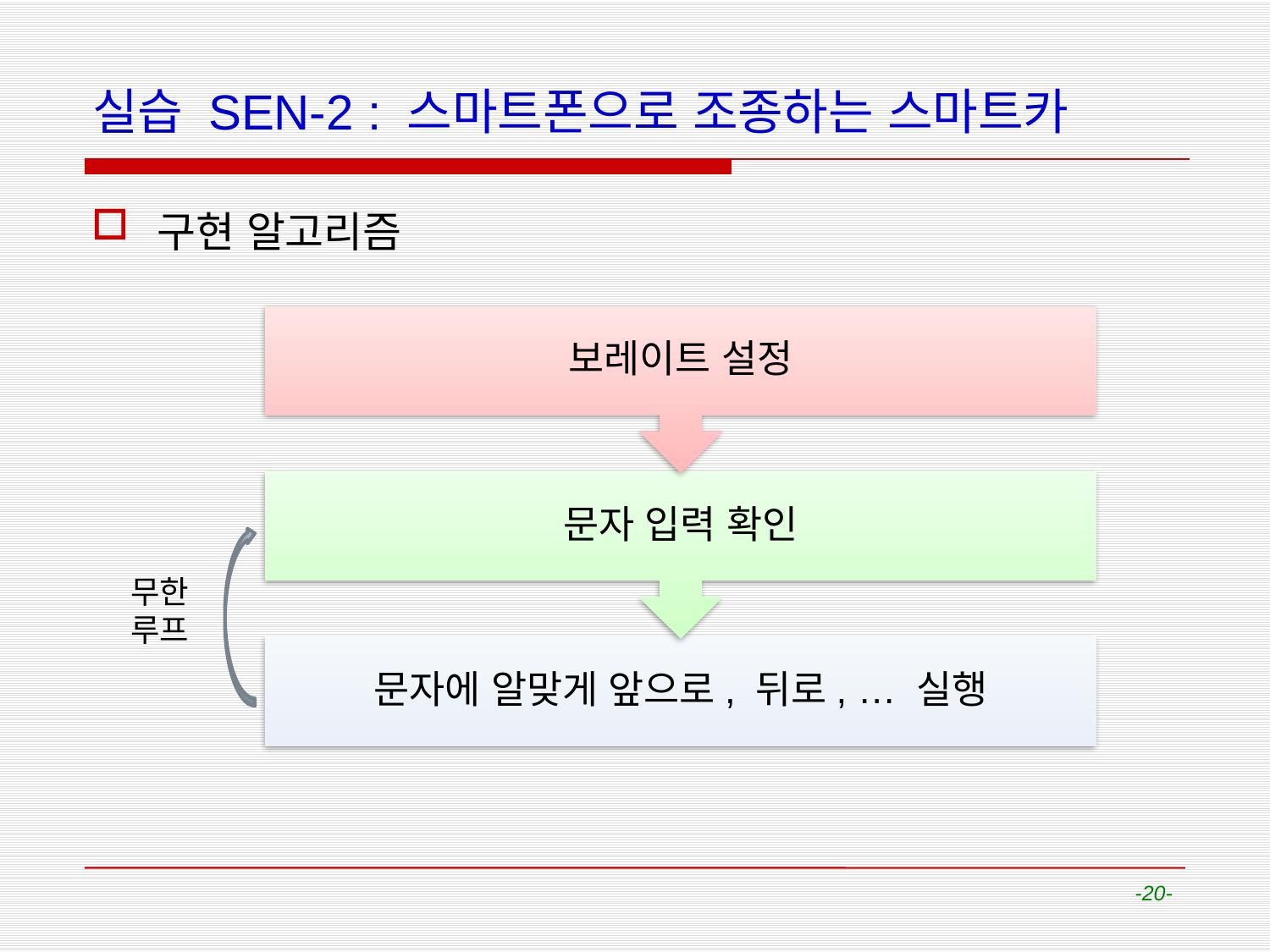

# 실습 SEN-2 : 스마트폰으로 조종하는 스마트카
구현 알고리즘

문자에 알맞게 앞으로, 뒤로, … 실행
문자 입력 확인
보레이트 설정

무한
루프
-20-